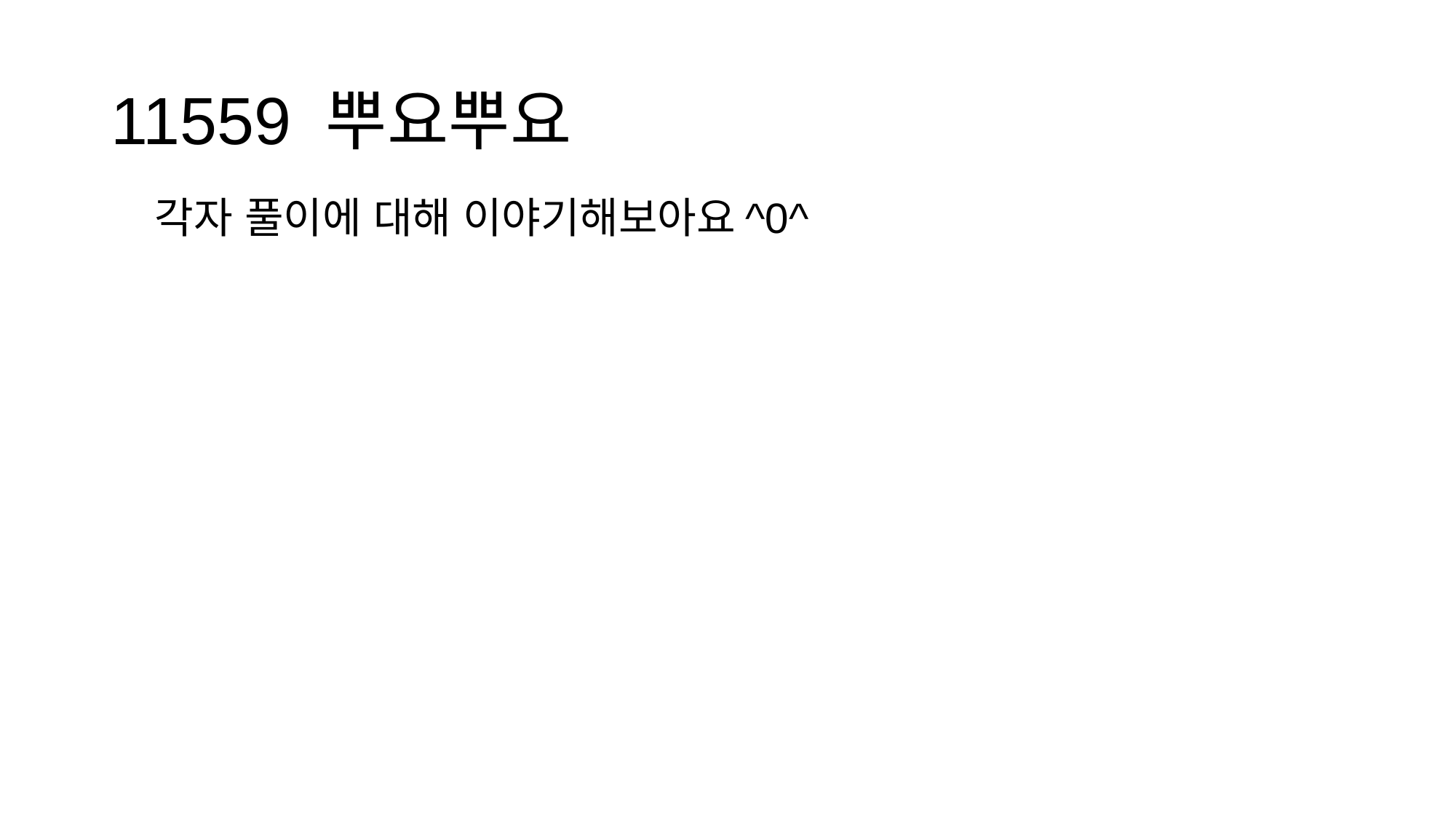

# 11559 뿌요뿌요
각자 풀이에 대해 이야기해보아요^0^